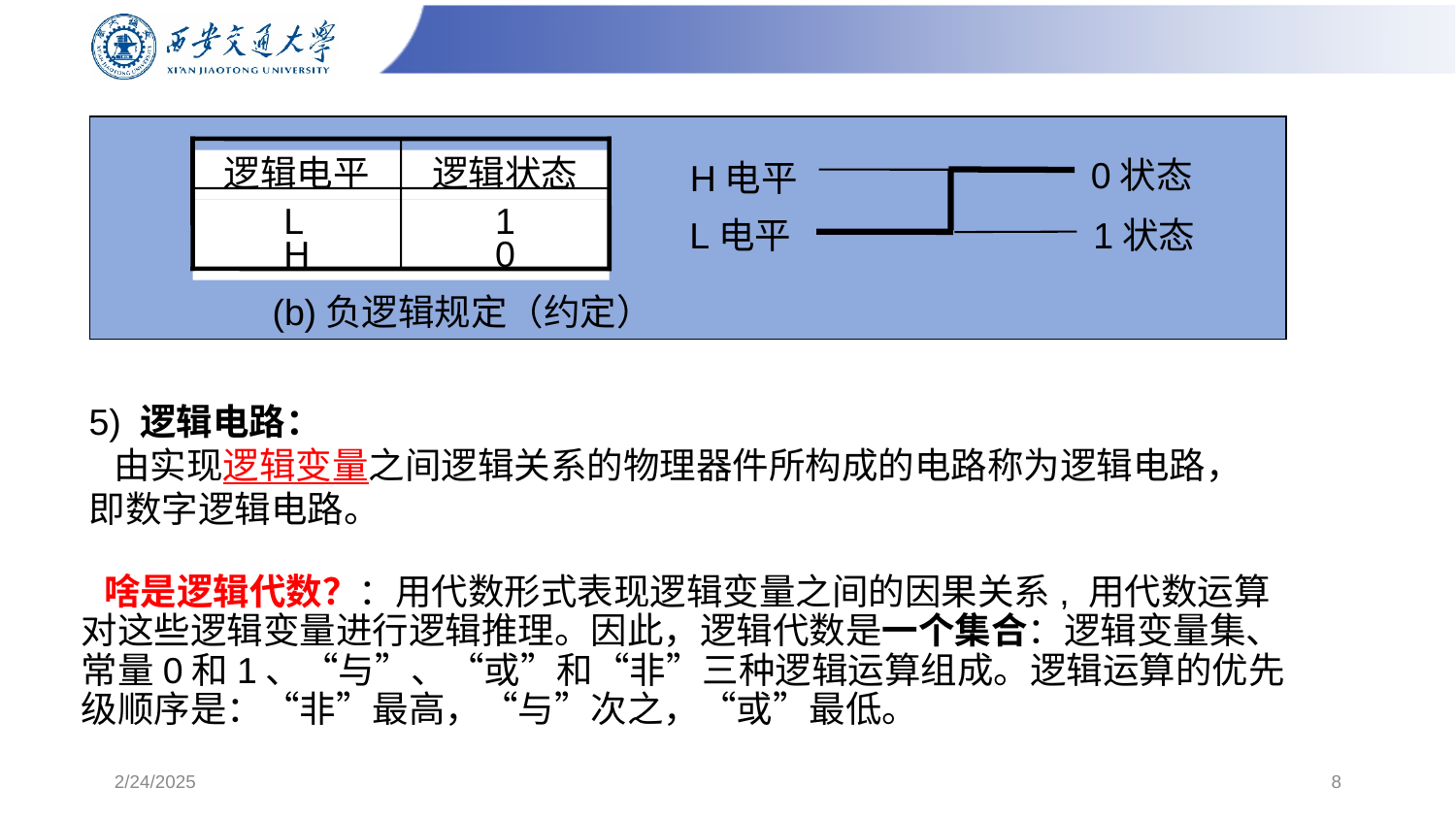

0状态
H电平
逻辑电平
逻辑状态

L
H
1
0
L电平
1状态

(b)负逻辑规定（约定）
# 5) 逻辑电路： 由实现逻辑变量之间逻辑关系的物理器件所构成的电路称为逻辑电路， 即数字逻辑电路。
     啥是逻辑代数？：用代数形式表现逻辑变量之间的因果关系, 用代数运算对这些逻辑变量进行逻辑推理。因此，逻辑代数是一个集合：逻辑变量集、常量0和1、“与”、“或”和“非”三种逻辑运算组成。逻辑运算的优先级顺序是：“非”最高，“与”次之，“或”最低。
2/24/2025
8